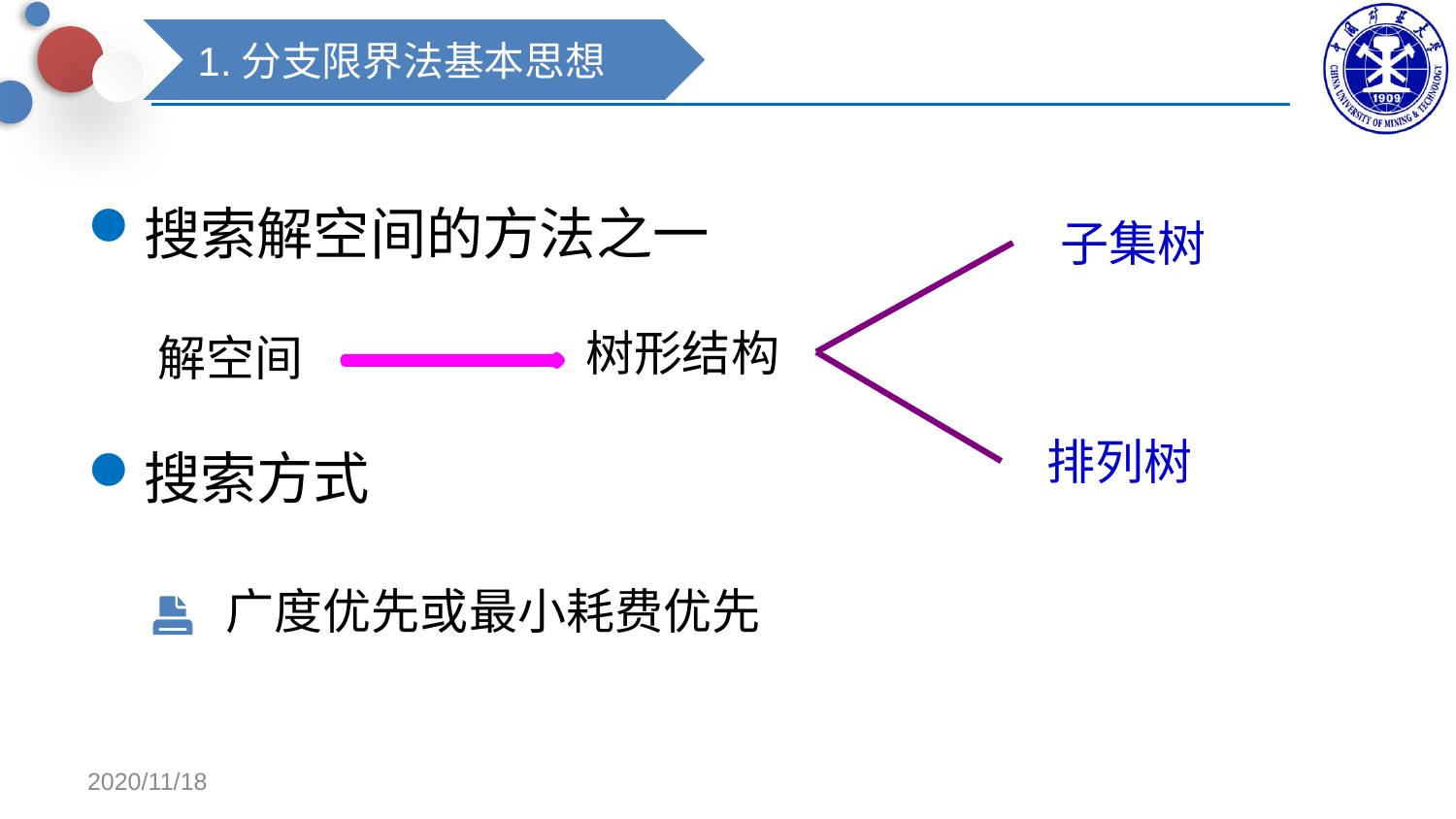

1.分支限界法基本思想
搜索解空间的方法之一
子集树

树形结构
解空间

排列树
搜索方式

广度优先或最小耗费优先

2020/11/18